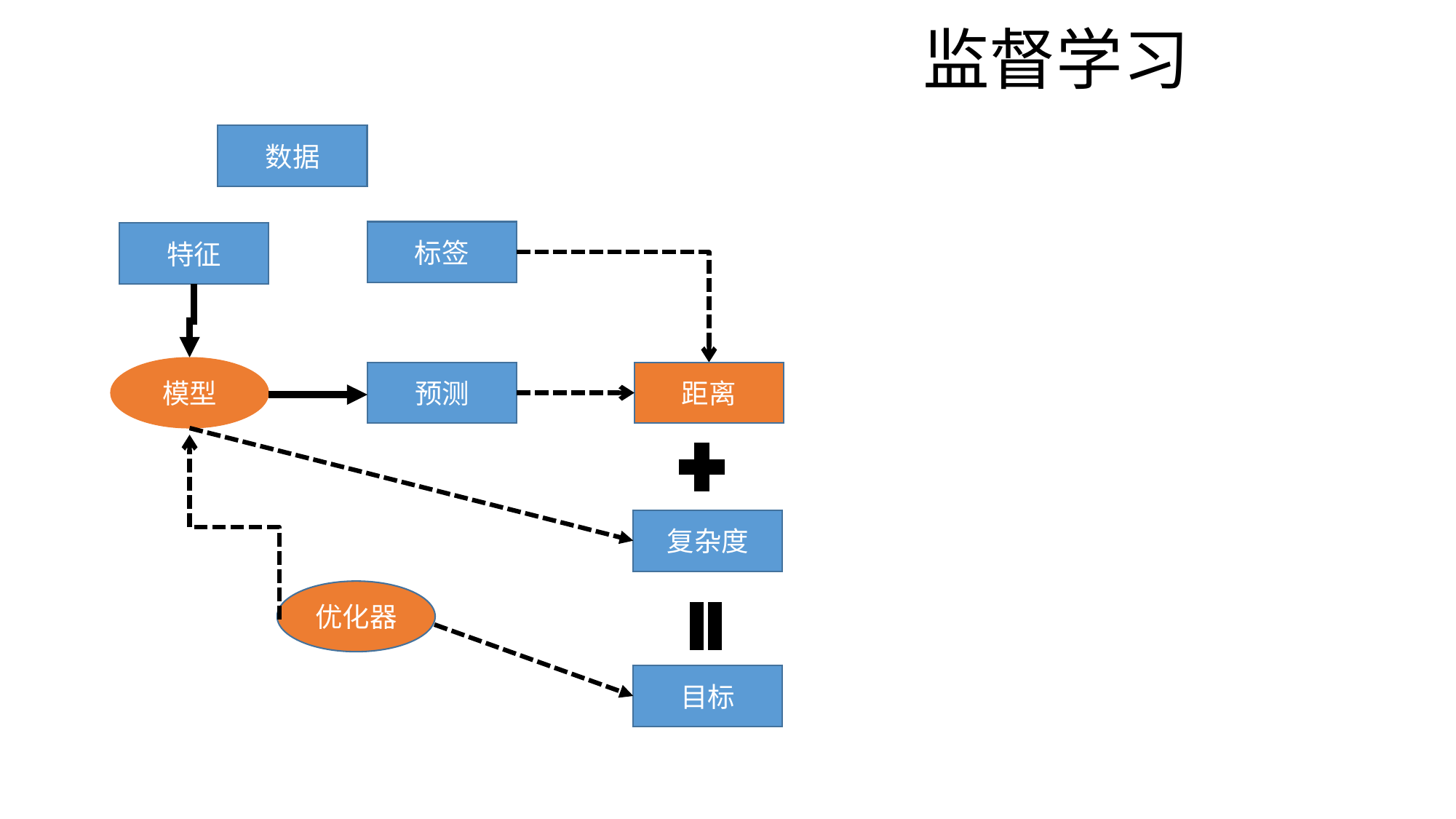

# 监督学习
数据
标签
特征
模型
预测
距离

复杂度
优化器

目标